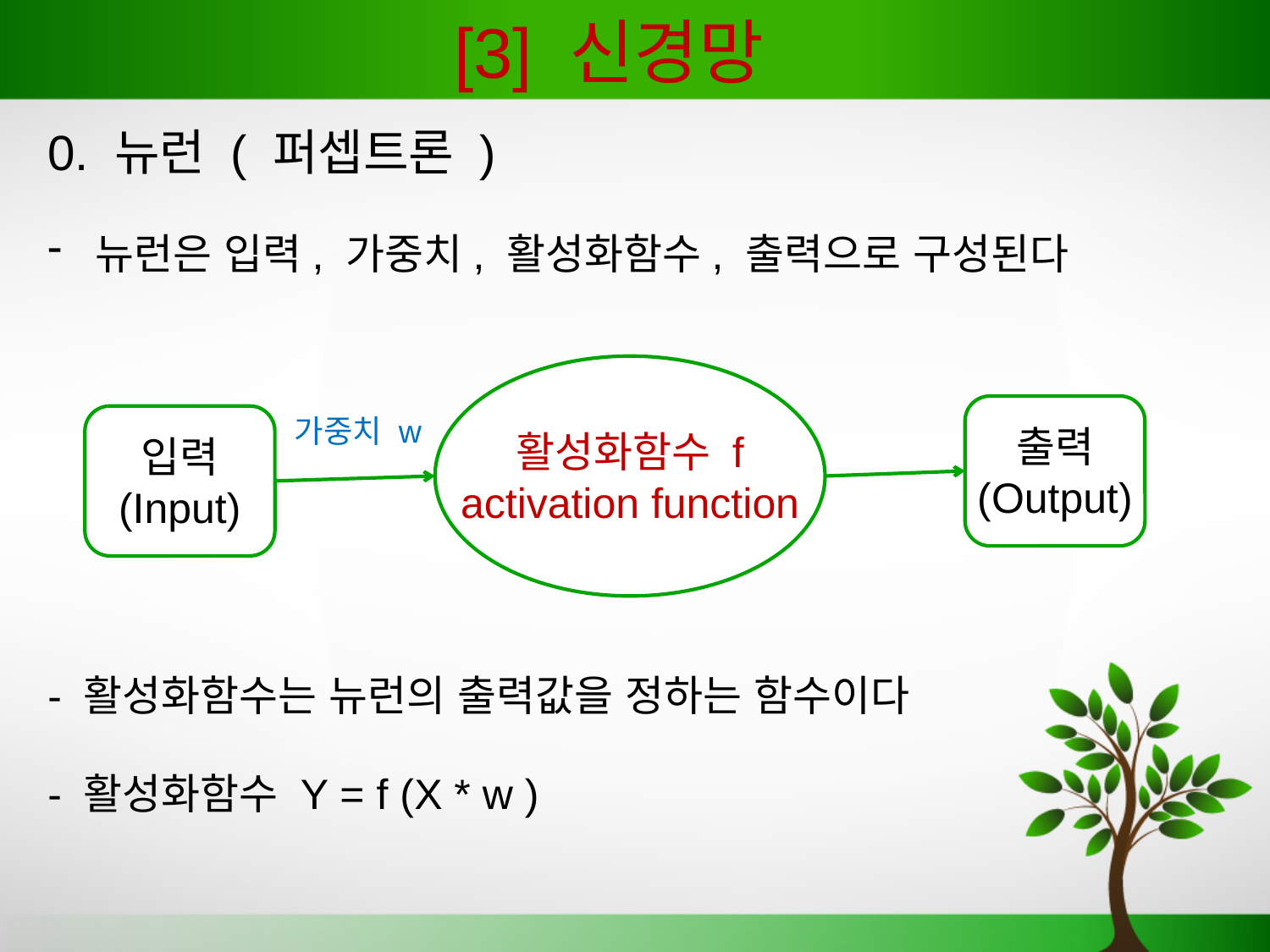

# [3] 신경망
0. 뉴런 ( 퍼셉트론 )

뉴런은 입력, 가중치, 활성화함수, 출력으로 구성된다

- 활성화함수는 뉴런의 출력값을 정하는 함수이다

- 활성화함수 Y = f (X * w )
활성화함수 f
activation function
출력
(Output)
가중치 w
입력
(Input)